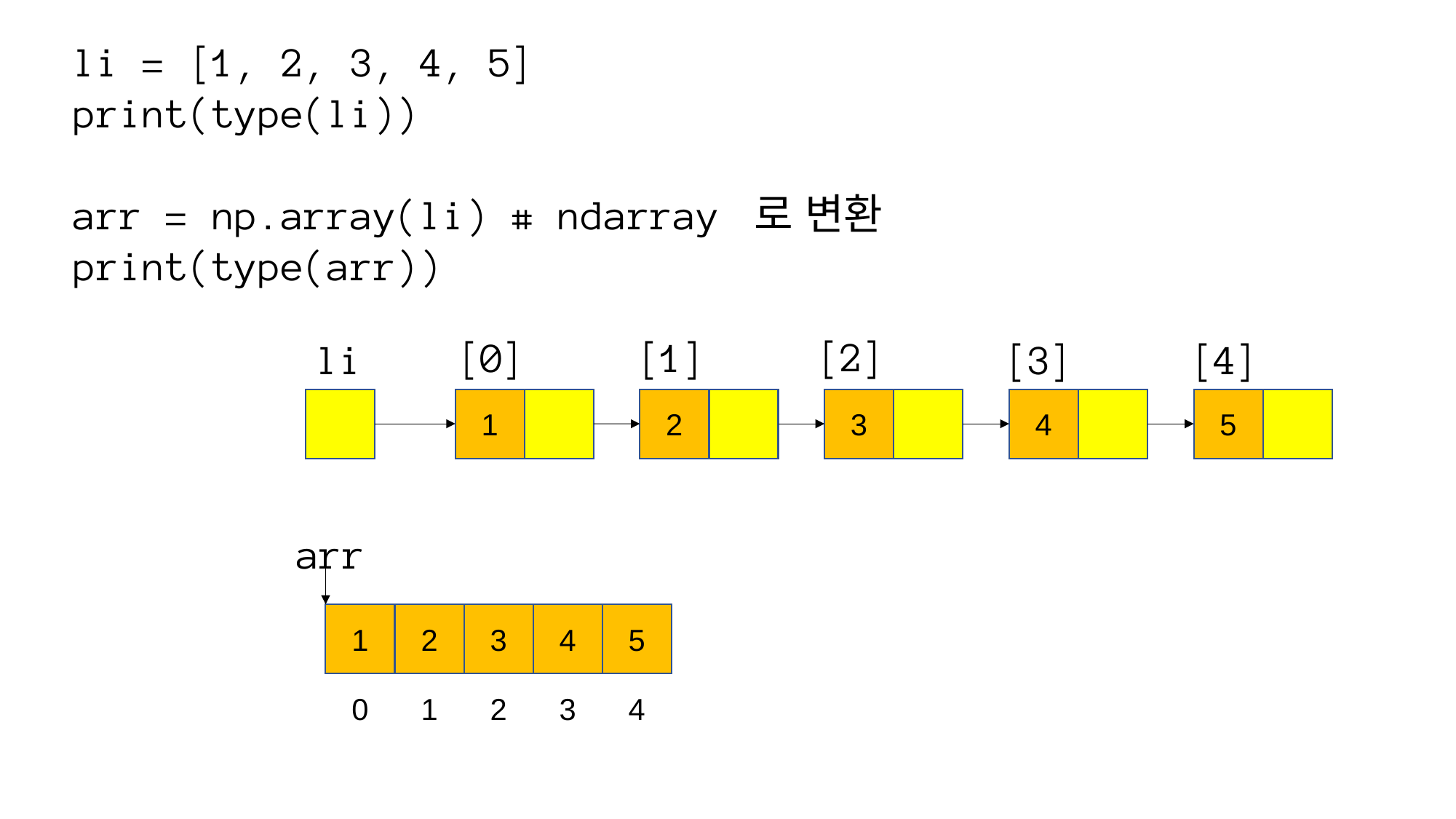

li = [1, 2, 3, 4, 5]
print(type(li))

arr = np.array(li) # ndarray 로 변환
print(type(arr))
[2]
[0]
[1]
[3]
[4]
li

1

2

3

4

5

arr
1
2
3
4
5
0
1
2
3
4